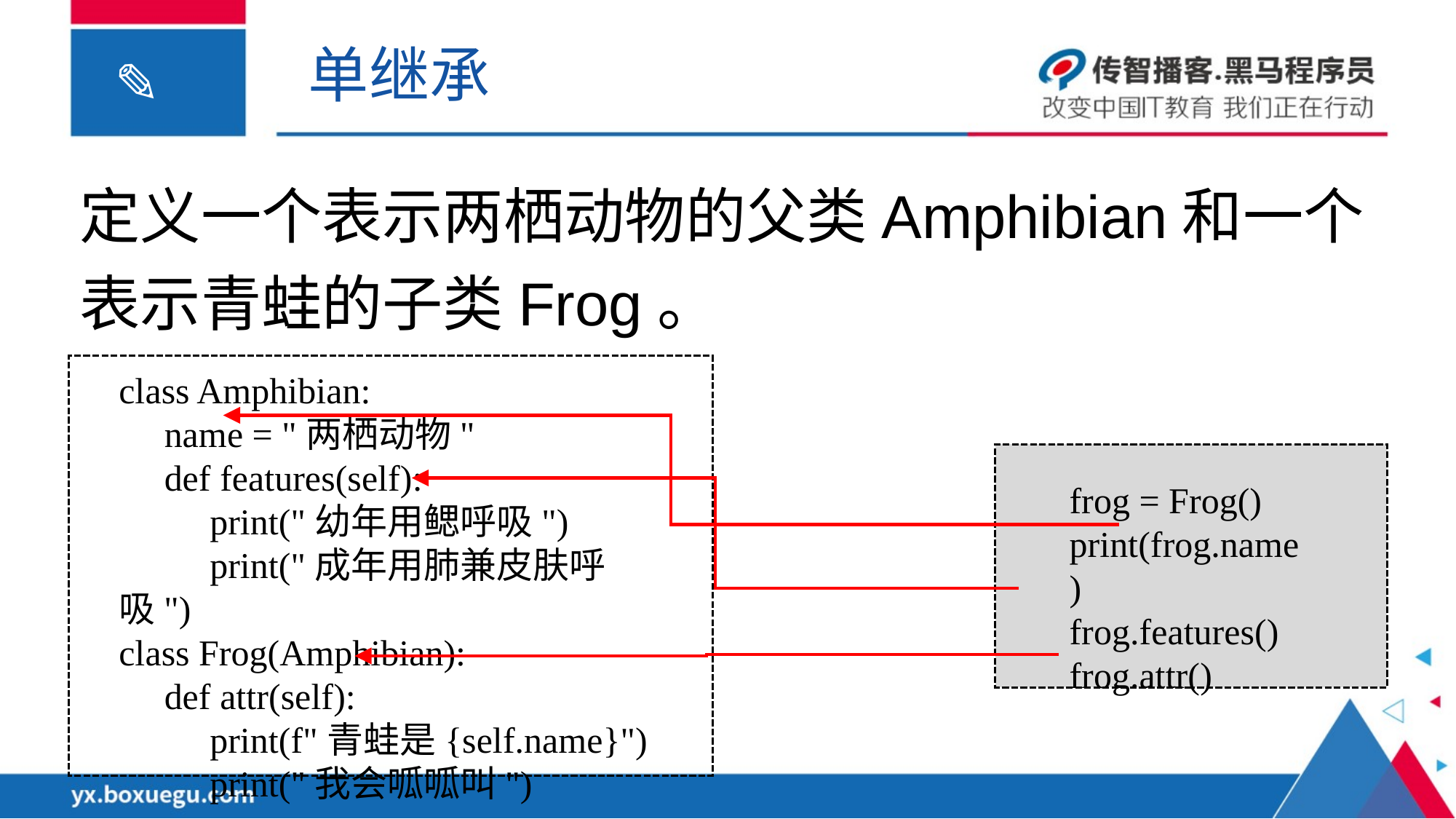

单继承
定义一个表示两栖动物的父类Amphibian和一个表示青蛙的子类Frog。

class Amphibian:
     name = "两栖动物"
     def features(self):
          print("幼年用鳃呼吸")
          print("成年用肺兼皮肤呼吸")
class Frog(Amphibian):
     def attr(self):
          print(f"青蛙是{self.name}")
          print("我会呱呱叫")

frog = Frog()
print(frog.name)
frog.features()
frog.attr()